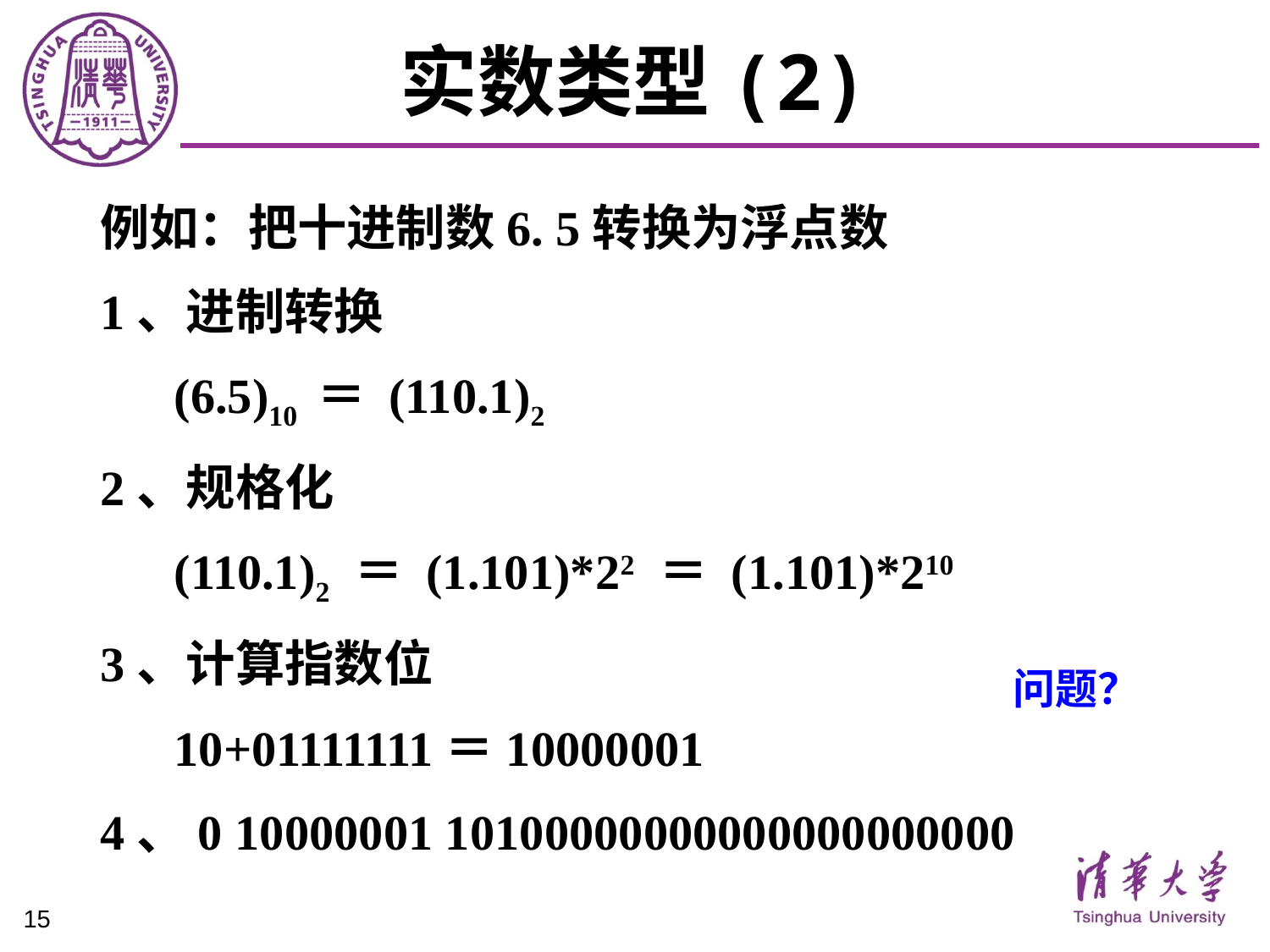

# 实数类型(2)
例如：把十进制数6. 5转换为浮点数
1、进制转换
      (6.5)10 ＝ (110.1)2
2、规格化
      (110.1)2 ＝ (1.101)*22 ＝ (1.101)*210
3、计算指数位
      10+01111111＝10000001
4、0 10000001 10100000000000000000000
问题？
15